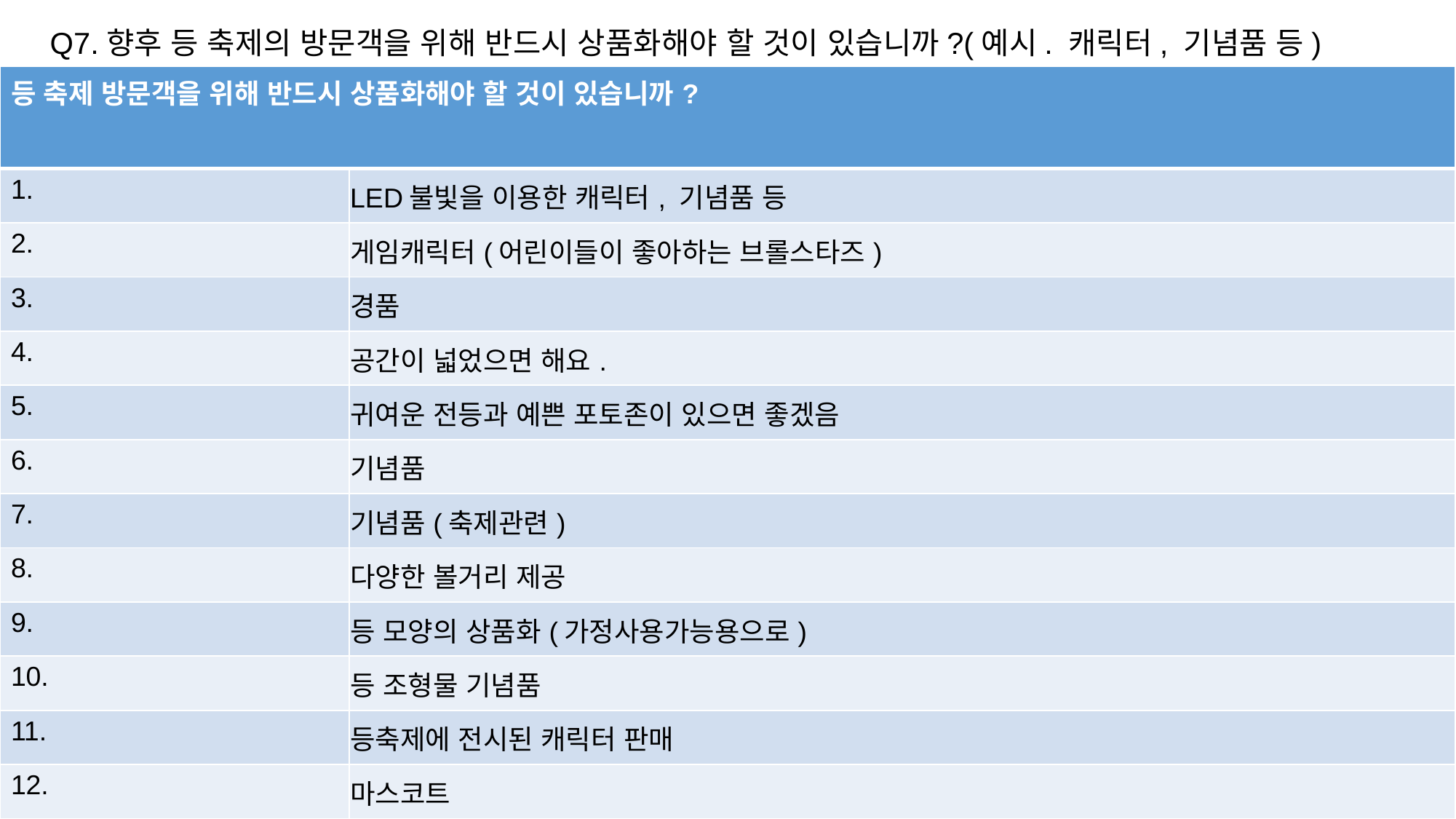

Q7.향후 등 축제의 방문객을 위해 반드시 상품화해야 할 것이 있습니까?(예시. 캐릭터, 기념품 등)
| 등 축제 방문객을 위해 반드시 상품화해야 할 것이 있습니까? |  |
| --- | --- |
| 1. | LED불빛을 이용한 캐릭터, 기념품 등 |
| 2. | 게임캐릭터(어린이들이 좋아하는 브롤스타즈) |
| 3. | 경품 |
| 4. | 공간이 넓었으면 해요. |
| 5. | 귀여운 전등과 예쁜 포토존이 있으면 좋겠음 |
| 6. | 기념품 |
| 7. | 기념품(축제관련) |
| 8. | 다양한 볼거리 제공 |
| 9. | 등 모양의 상품화(가정사용가능용으로) |
| 10. | 등 조형물 기념품 |
| 11. | 등축제에 전시된 캐릭터 판매 |
| 12. | 마스코트 |